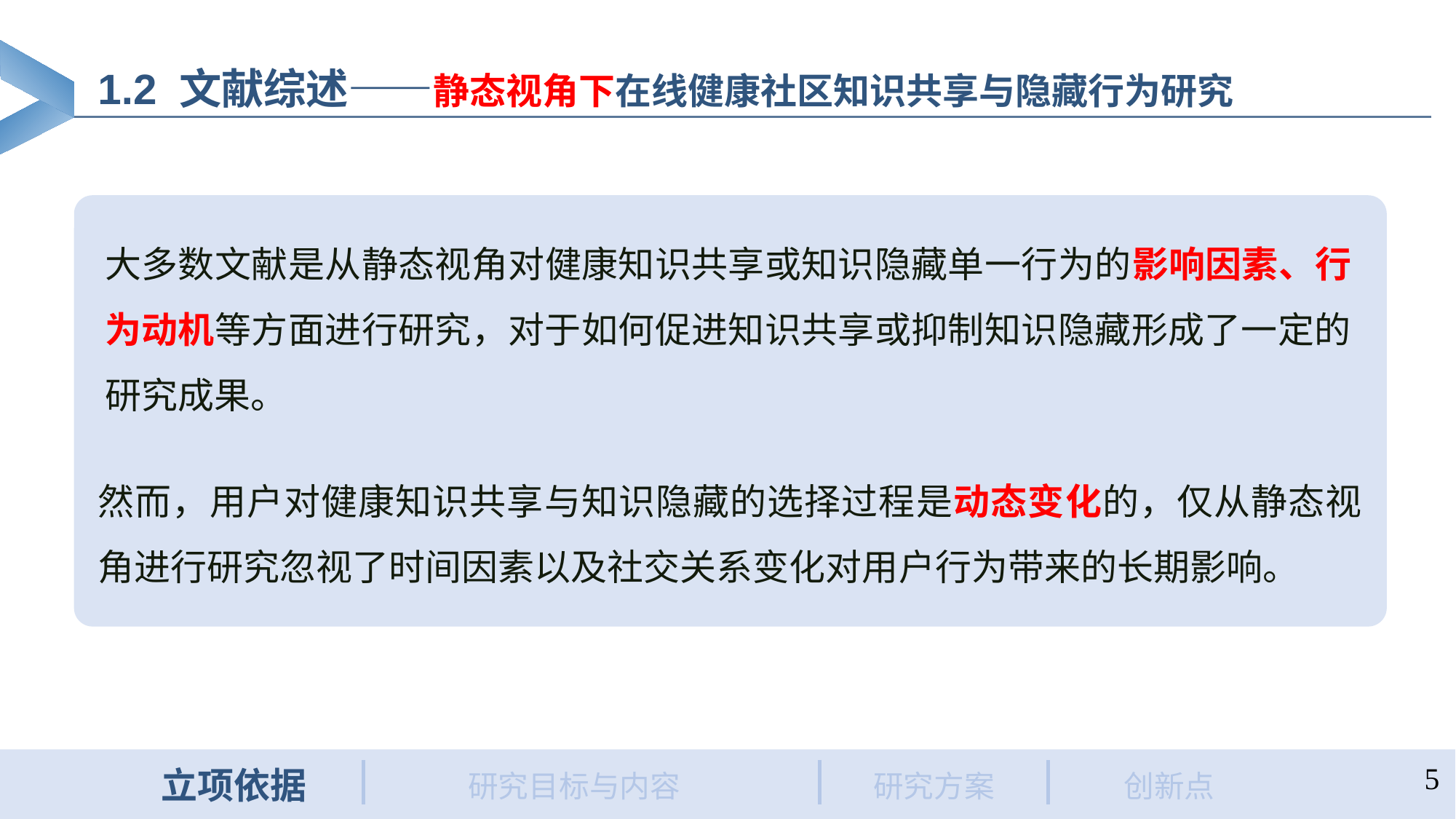

1.2 文献综述——静态视角下在线健康社区知识共享与隐藏行为研究

大多数文献是从静态视角对健康知识共享或知识隐藏单一行为的影响因素、行为动机等方面进行研究，对于如何促进知识共享或抑制知识隐藏形成了一定的研究成果。

然而，用户对健康知识共享与知识隐藏的选择过程是动态变化的，仅从静态视角进行研究忽视了时间因素以及社交关系变化对用户行为带来的长期影响。

立项依据
创新点
研究方案
5
研究目标与内容